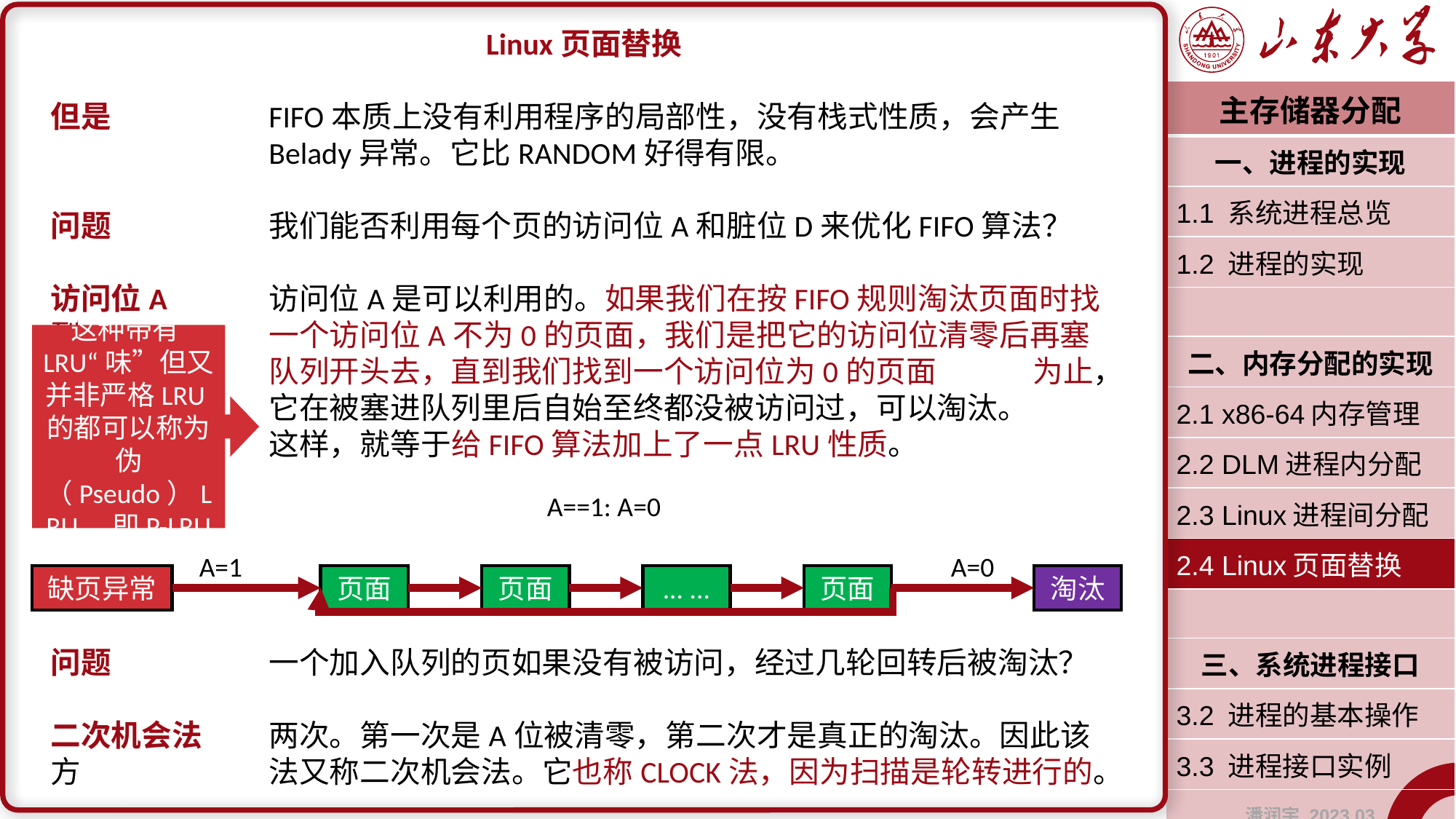

Linux页面替换

但是		FIFO本质上没有利用程序的局部性，没有栈式性质，会产生		Belady异常。它比RANDOM好得有限。

问题		我们能否利用每个页的访问位A和脏位D来优化FIFO算法？

访问位A	访问位A是可以利用的。如果我们在按FIFO规则淘汰页面时找到		一个访问位A不为0的页面，我们是把它的访问位清零后再塞到		队列开头去，直到我们找到一个访问位为0的页面	为止，这说明		它在被塞进队列里后自始至终都没被访问过，可以淘汰。
		这样，就等于给FIFO算法加上了一点LRU性质。

问题		一个加入队列的页如果没有被访问，经过几轮回转后被淘汰？

二次机会法	两次。第一次是A位被清零，第二次才是真正的淘汰。因此该方		法又称二次机会法。它也称CLOCK法，因为扫描是轮转进行的。
| 主存储器分配 |
| --- |
| 一、进程的实现 |
| 1.1 系统进程总览 |
| 1.2 进程的实现 |
|  |
| 二、内存分配的实现 |
| 2.1 x86-64内存管理 |
| 2.2 DLM进程内分配 |
| 2.3 Linux进程间分配 |
| 2.4 Linux页面替换 |
|  |
| 三、系统进程接口 |
| 3.2 进程的基本操作 |
| 3.3 进程接口实例 |
| 潘润宇 2023.03 |
这种带有LRU“味”但又并非严格LRU的都可以称为伪（Pseudo）LRU，即P-LRU

A==1: A=0
A=0
A=1
缺页异常
页面
页面
... ...
页面
淘汰